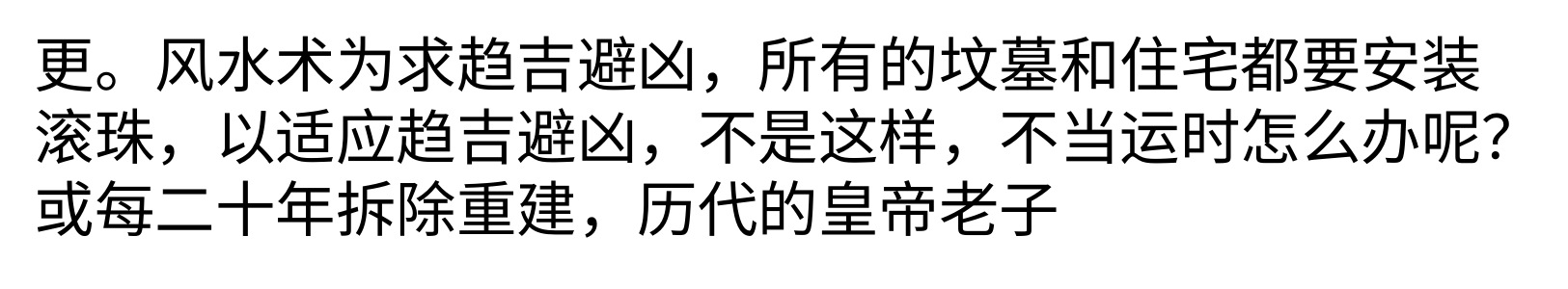

更。风水术为求趋吉避凶，所有的坟墓和住宅都要安装滚珠，以适应趋吉避凶，不是这样，不当运时怎么办呢？或每二十年拆除重建，历代的皇帝老子